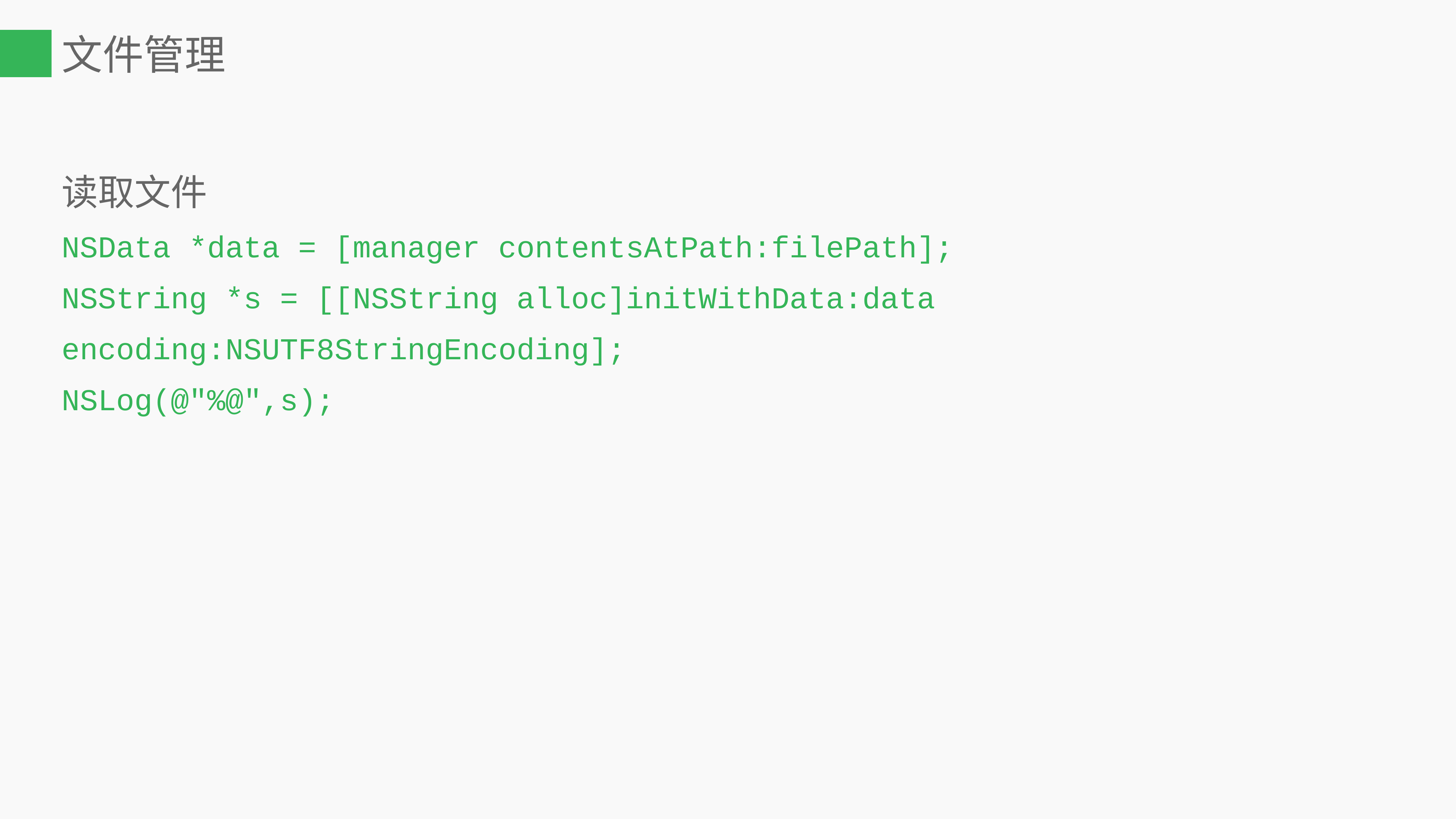

# 文件管理
读取文件
NSData *data = [manager contentsAtPath:filePath];
NSString *s = [[NSString alloc]initWithData:data encoding:NSUTF8StringEncoding];
NSLog(@"%@",s);